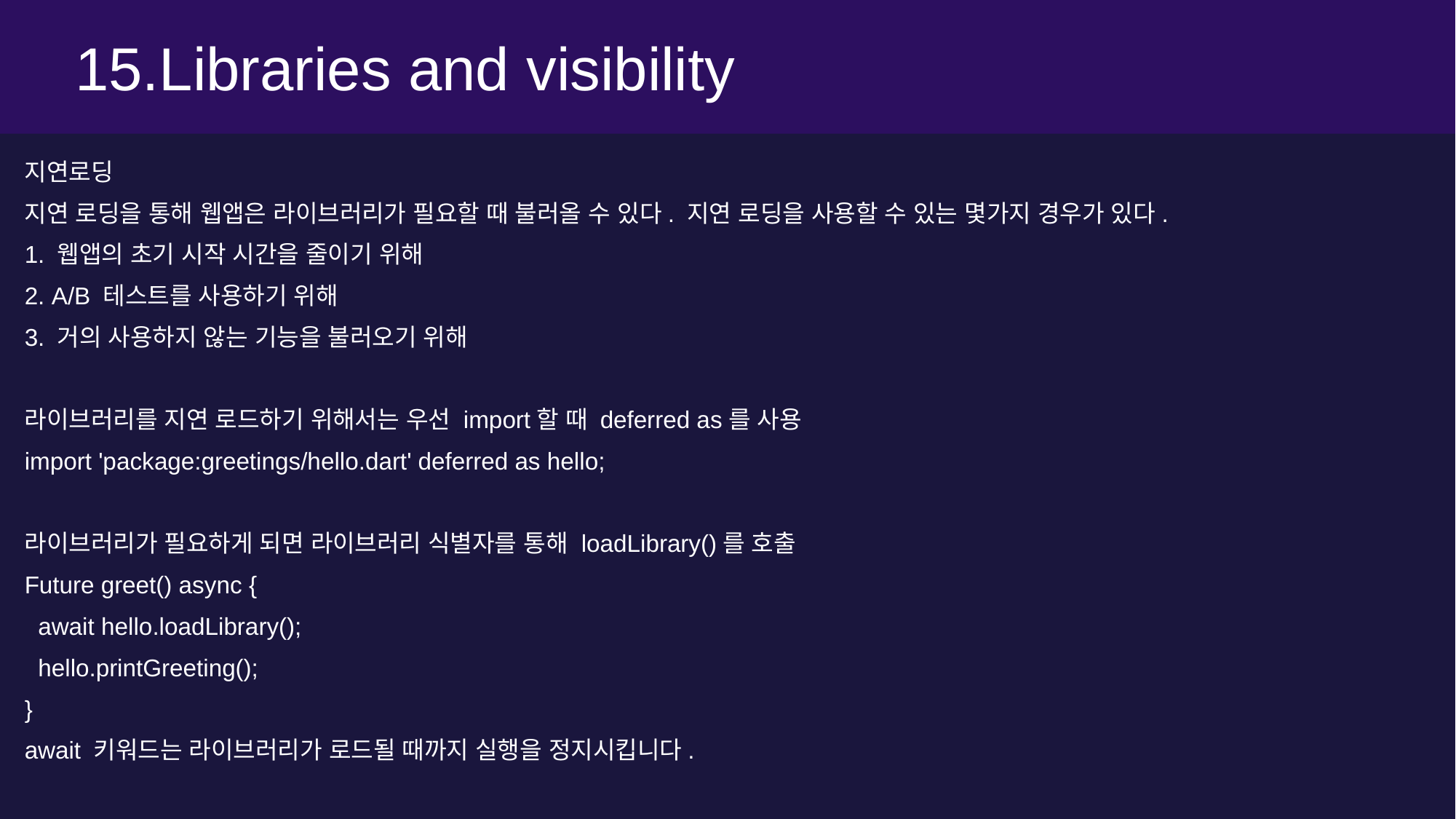

15.Libraries and visibility
지연로딩
지연 로딩을 통해 웹앱은 라이브러리가 필요할 때 불러올 수 있다. 지연 로딩을 사용할 수 있는 몇가지 경우가 있다.
1. 웹앱의 초기 시작 시간을 줄이기 위해
2. A/B 테스트를 사용하기 위해
3. 거의 사용하지 않는 기능을 불러오기 위해

라이브러리를 지연 로드하기 위해서는 우선 import할 때 deferred as를 사용
import 'package:greetings/hello.dart' deferred as hello;

라이브러리가 필요하게 되면 라이브러리 식별자를 통해 loadLibrary()를 호출
Future greet() async {
  await hello.loadLibrary();
  hello.printGreeting();
}
await 키워드는 라이브러리가 로드될 때까지 실행을 정지시킵니다.